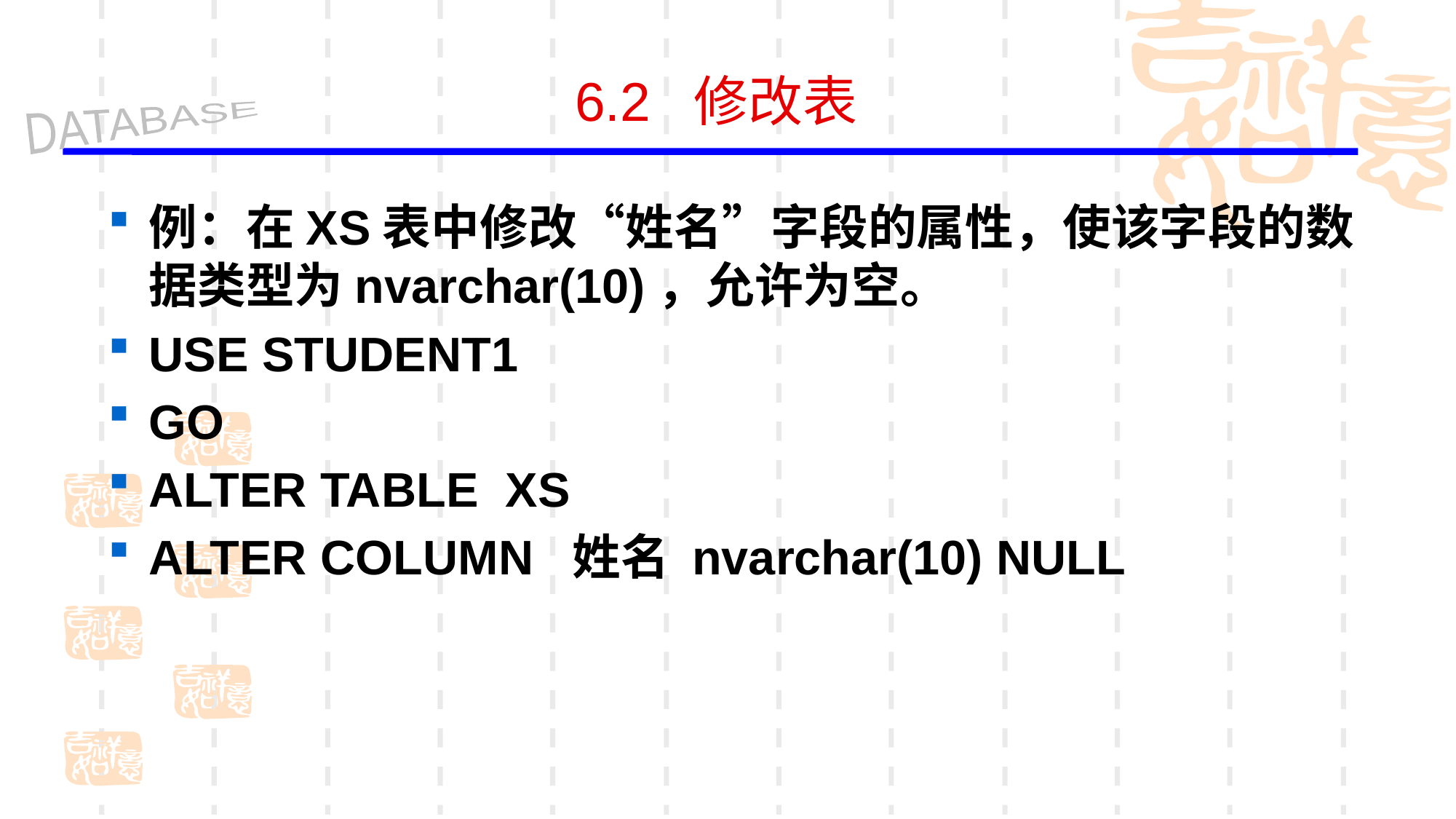

6.2  修改表
例：在XS表中修改“姓名”字段的属性，使该字段的数据类型为nvarchar(10)，允许为空。
USE STUDENT1
GO
ALTER TABLE  XS
ALTER COLUMN  姓名 nvarchar(10) NULL